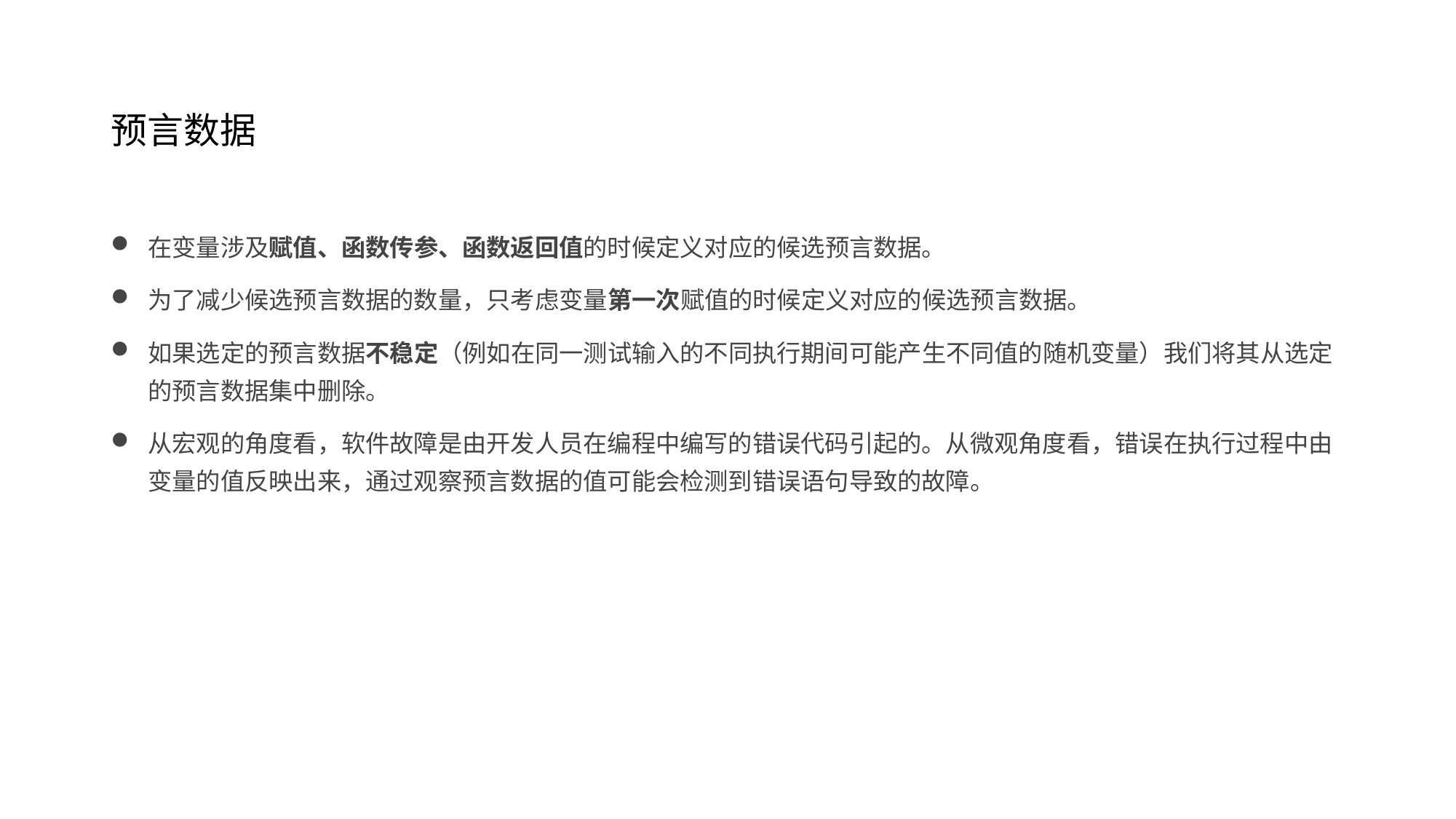

# 预言数据
在变量涉及赋值、函数传参、函数返回值的时候定义对应的候选预言数据。
为了减少候选预言数据的数量，只考虑变量第一次赋值的时候定义对应的候选预言数据。
如果选定的预言数据不稳定（例如在同一测试输入的不同执行期间可能产生不同值的随机变量）我们将其从选定的预言数据集中删除。
从宏观的角度看，软件故障是由开发人员在编程中编写的错误代码引起的。从微观角度看，错误在执行过程中由变量的值反映出来，通过观察预言数据的值可能会检测到错误语句导致的故障。